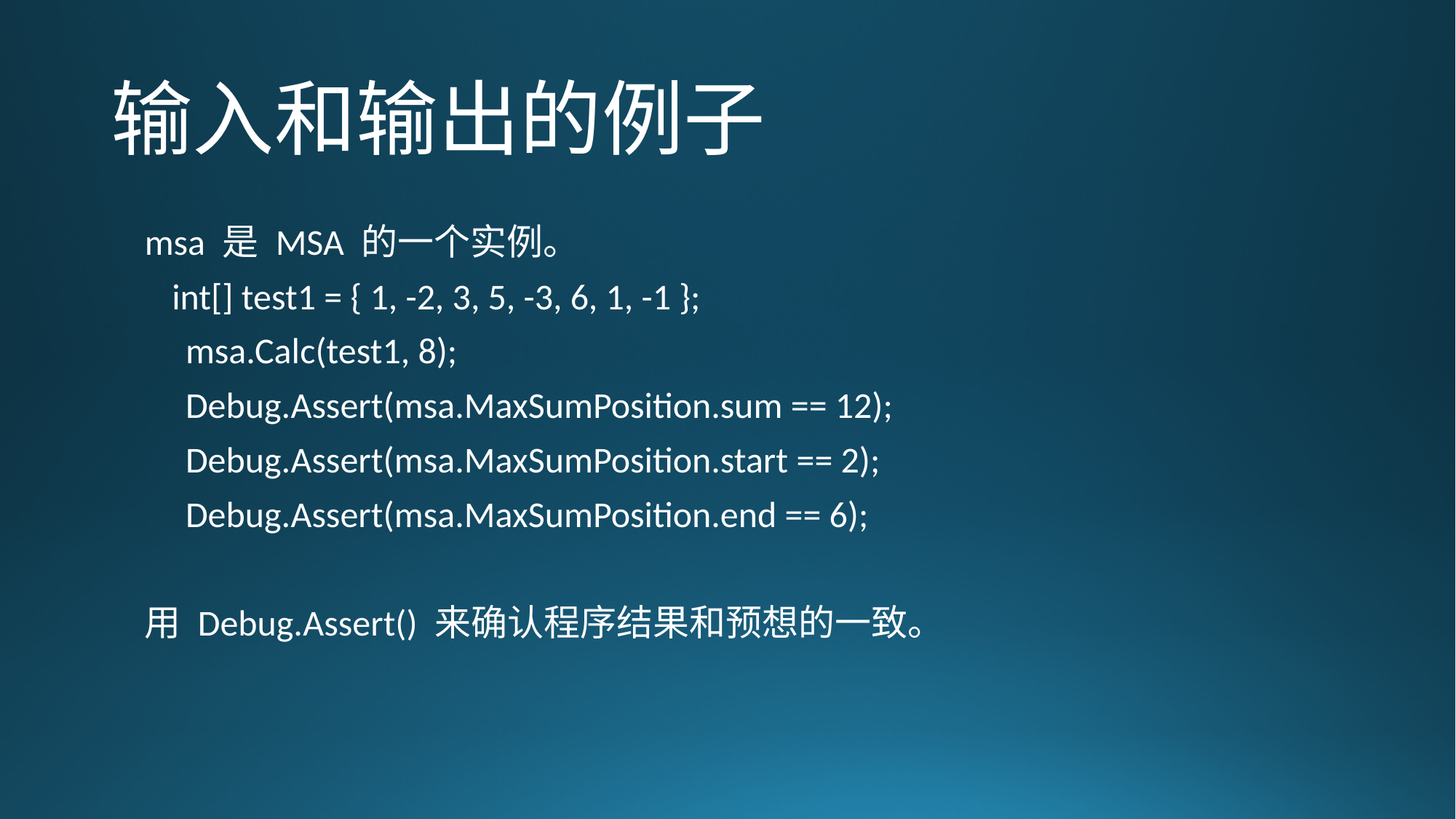

# 输入和输出的例子
msa 是 MSA 的一个实例。
	int[] test1 = { 1, -2, 3, 5, -3, 6, 1, -1 };
     msa.Calc(test1, 8);
     Debug.Assert(msa.MaxSumPosition.sum == 12);
     Debug.Assert(msa.MaxSumPosition.start == 2);
     Debug.Assert(msa.MaxSumPosition.end == 6);

用 Debug.Assert() 来确认程序结果和预想的一致。